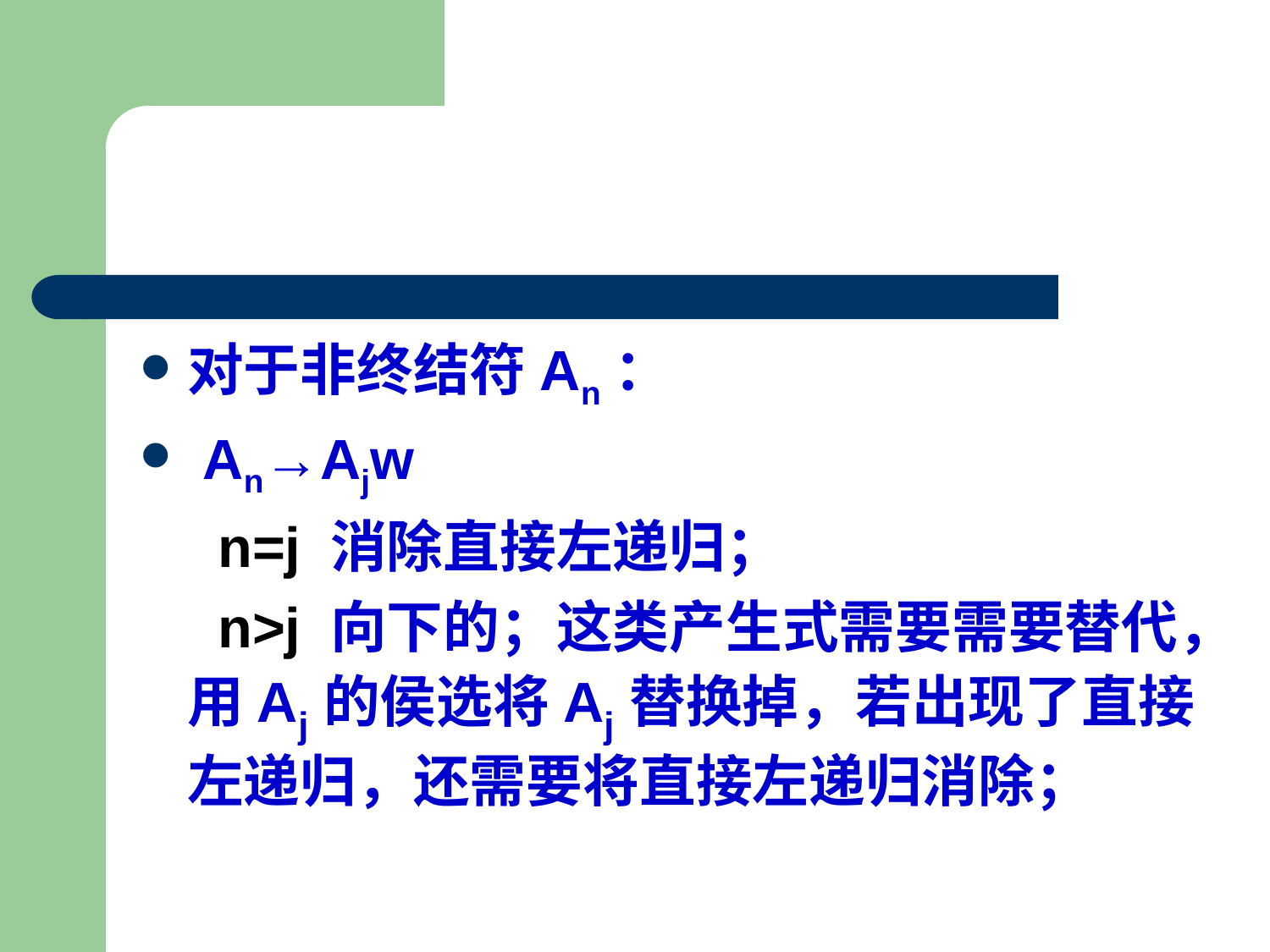

#
对于非终结符An：
 An→Ajw
     n=j 消除直接左递归；
     n>j 向下的；这类产生式需要需要替代，用Aj的侯选将Aj替换掉，若出现了直接左递归，还需要将直接左递归消除；